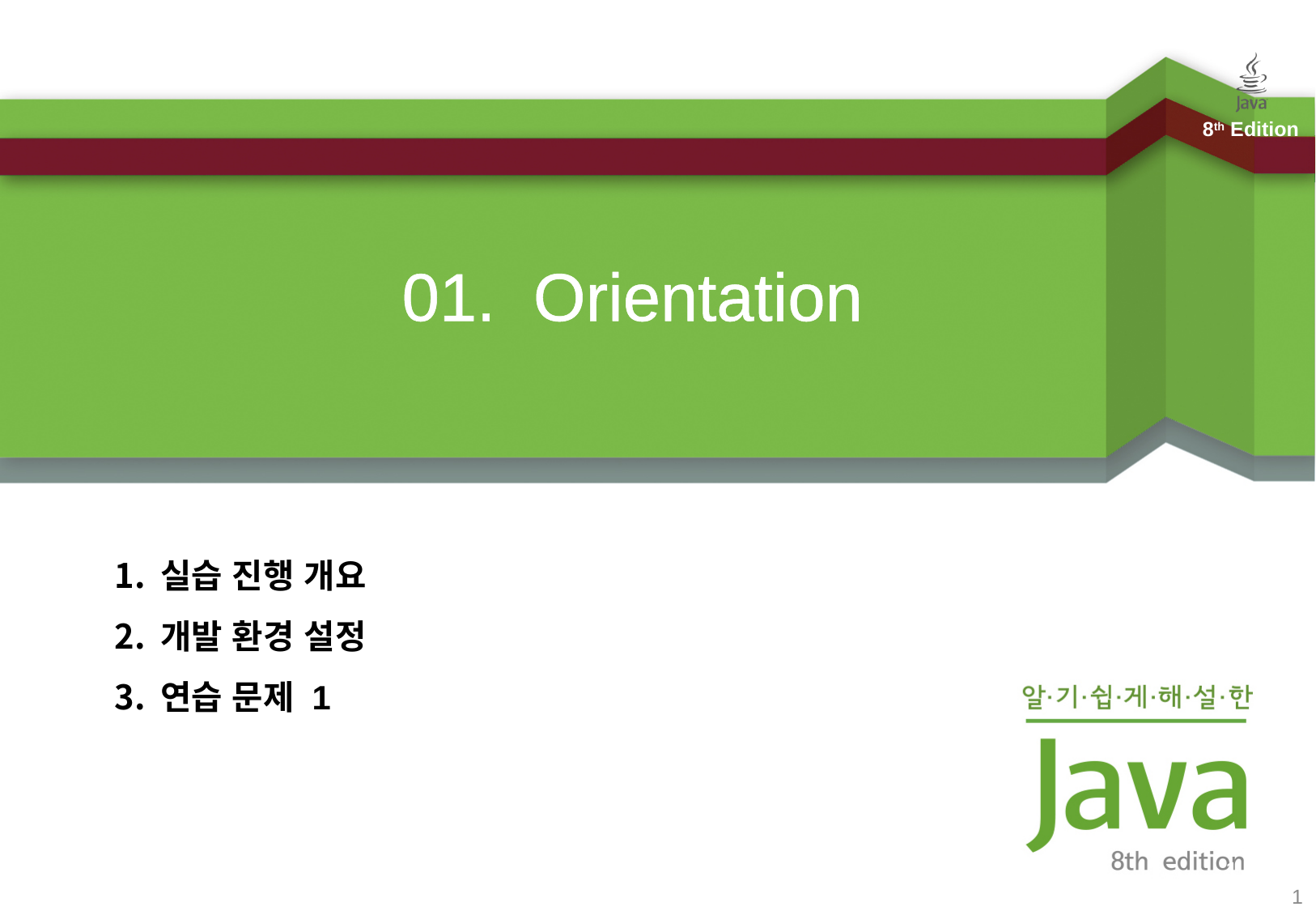

# 01.  Orientation

실습 진행 개요
개발 환경 설정
연습 문제 1
1
1